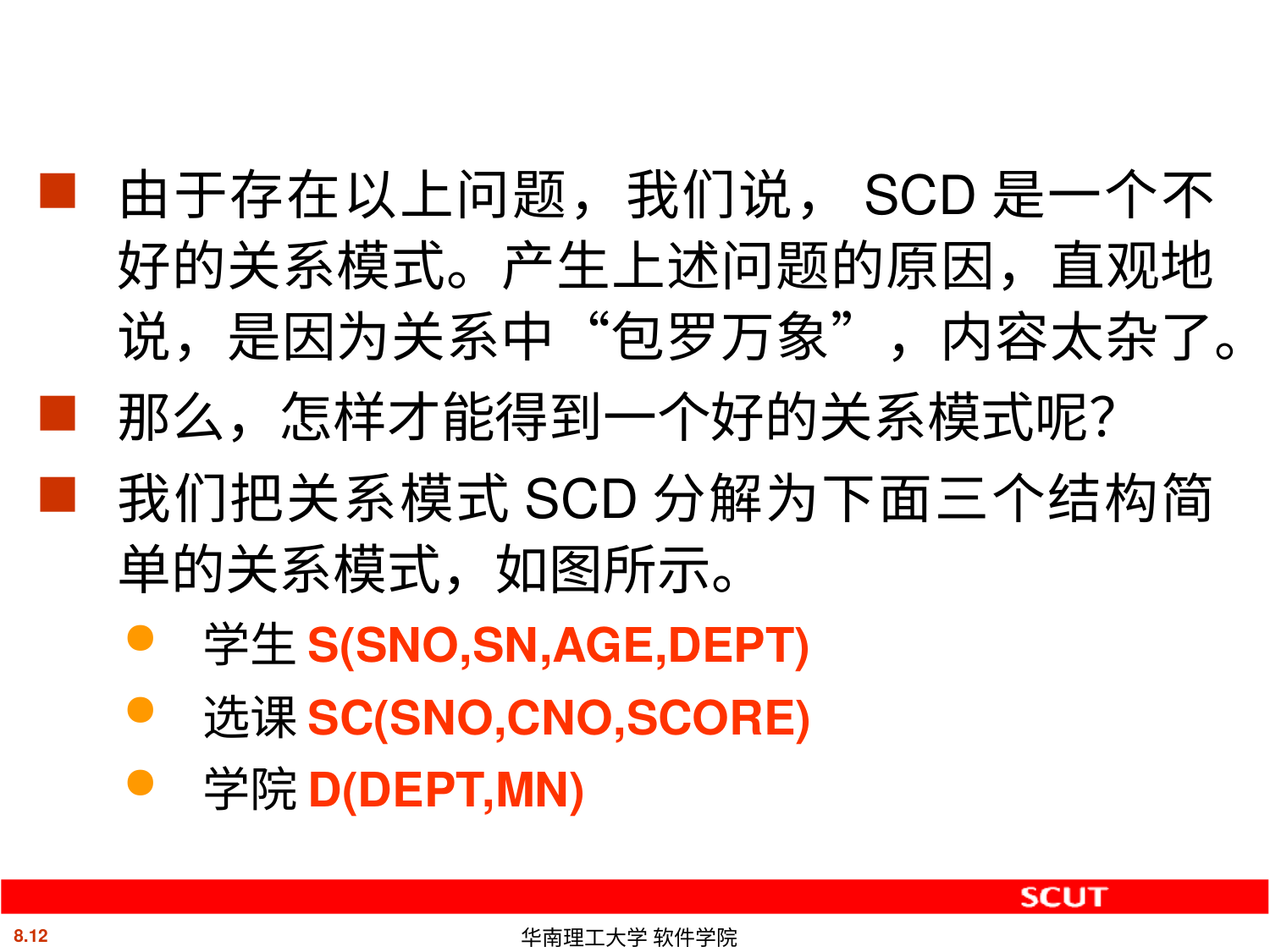

#
由于存在以上问题，我们说，SCD是一个不好的关系模式。产生上述问题的原因，直观地说，是因为关系中“包罗万象”，内容太杂了。
那么，怎样才能得到一个好的关系模式呢？
我们把关系模式SCD分解为下面三个结构简单的关系模式，如图所示。
学生S(SNO,SN,AGE,DEPT)
选课SC(SNO,CNO,SCORE)
学院D(DEPT,MN)